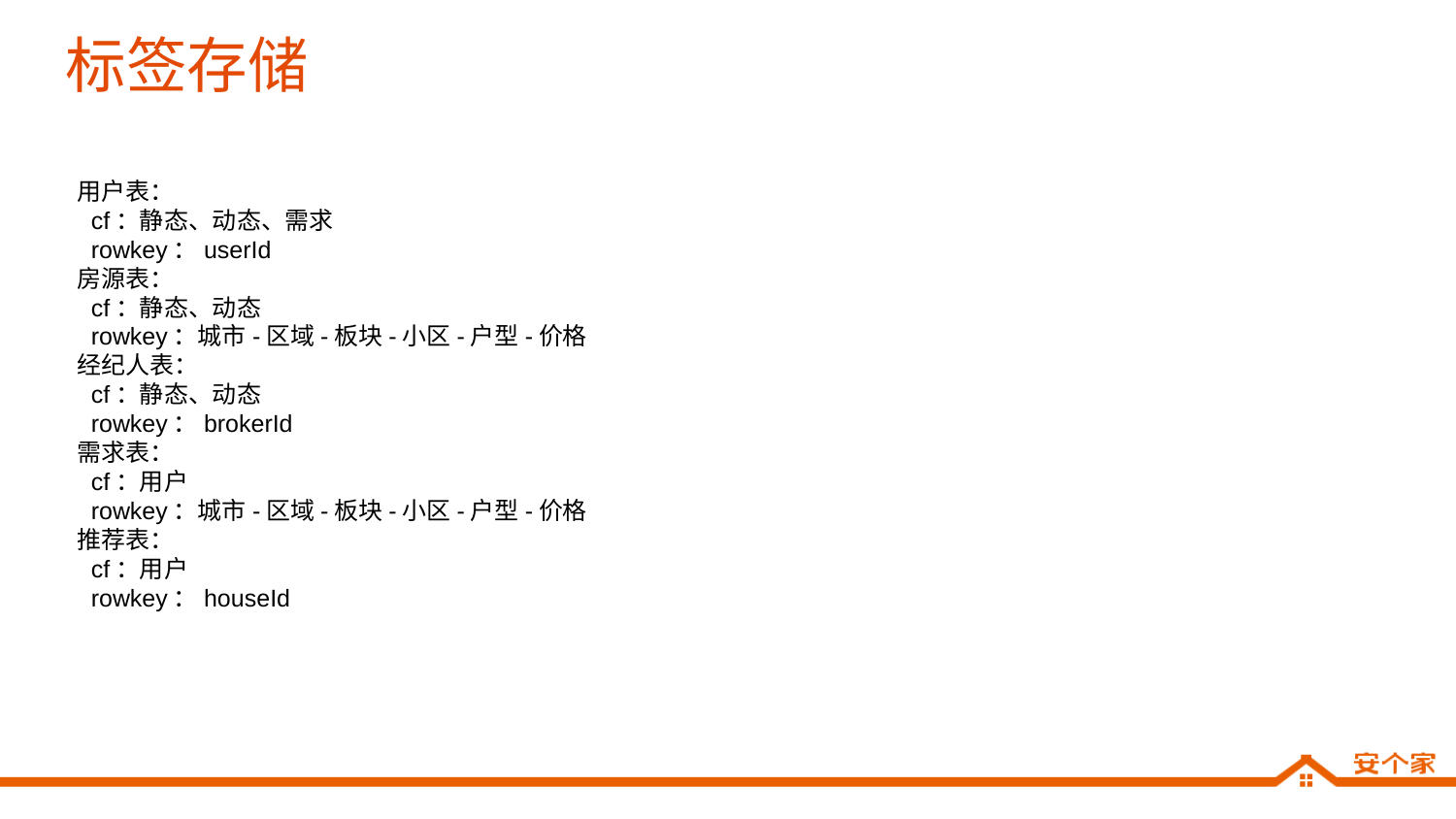

# 标签存储
用户表：
  cf：静态、动态、需求
  rowkey：userId
房源表：
  cf：静态、动态
  rowkey：城市-区域-板块-小区-户型-价格
经纪人表：
  cf：静态、动态
  rowkey：brokerId
需求表：
  cf：用户
  rowkey：城市-区域-板块-小区-户型-价格
推荐表：
  cf：用户
  rowkey：houseId